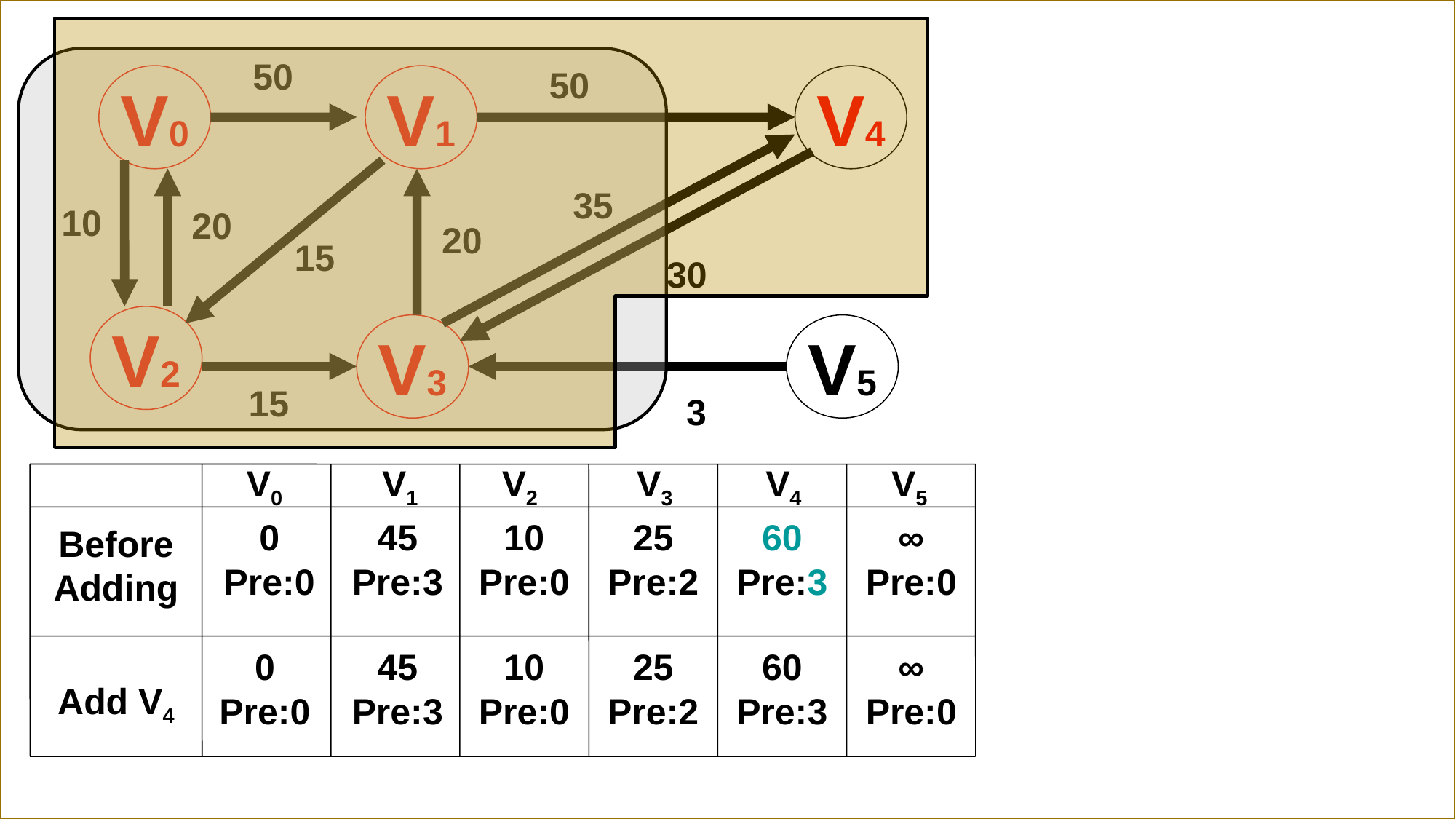

50
50
第七章
图
V0
V1
V4

35
10
20

20
7.5  最短路径
15
30

V2
V3
V5

15
3
V0
V1
V2
V3
V4
V5

Before
Adding
0
Pre:0
45
Pre:3
10
Pre:0
25
Pre:2
60
Pre:3
∞
Pre:0

0
Pre:0
45
Pre:3
10
Pre:0
25
Pre:2
60
Pre:3
∞
Pre:0
Add V4